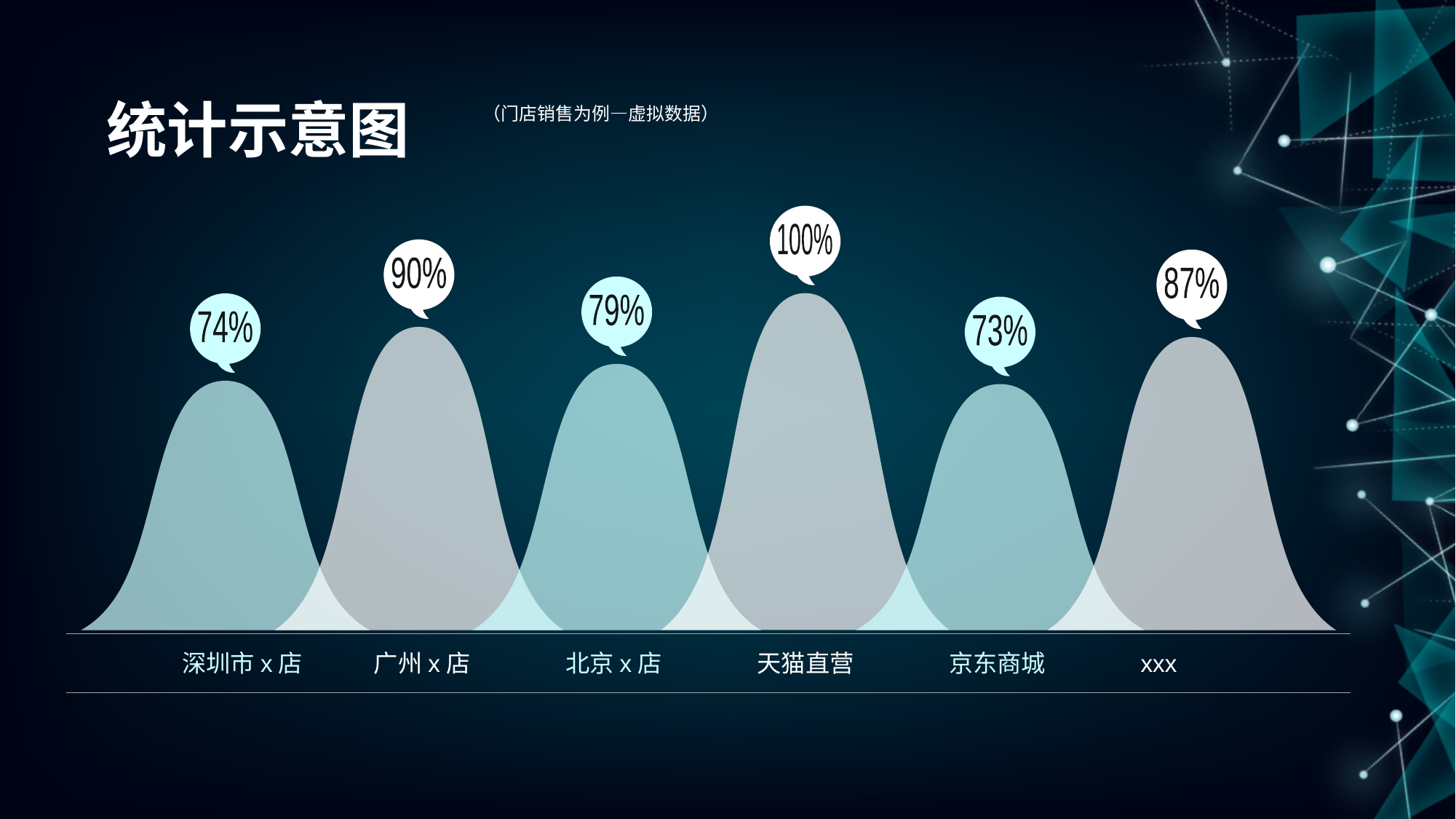

统计示意图
（门店销售为例—虚拟数据）

100%

90%
87%

79%

74%
73%

深圳市x店
广州x店
北京x店
天猫直营
京东商城
xxx